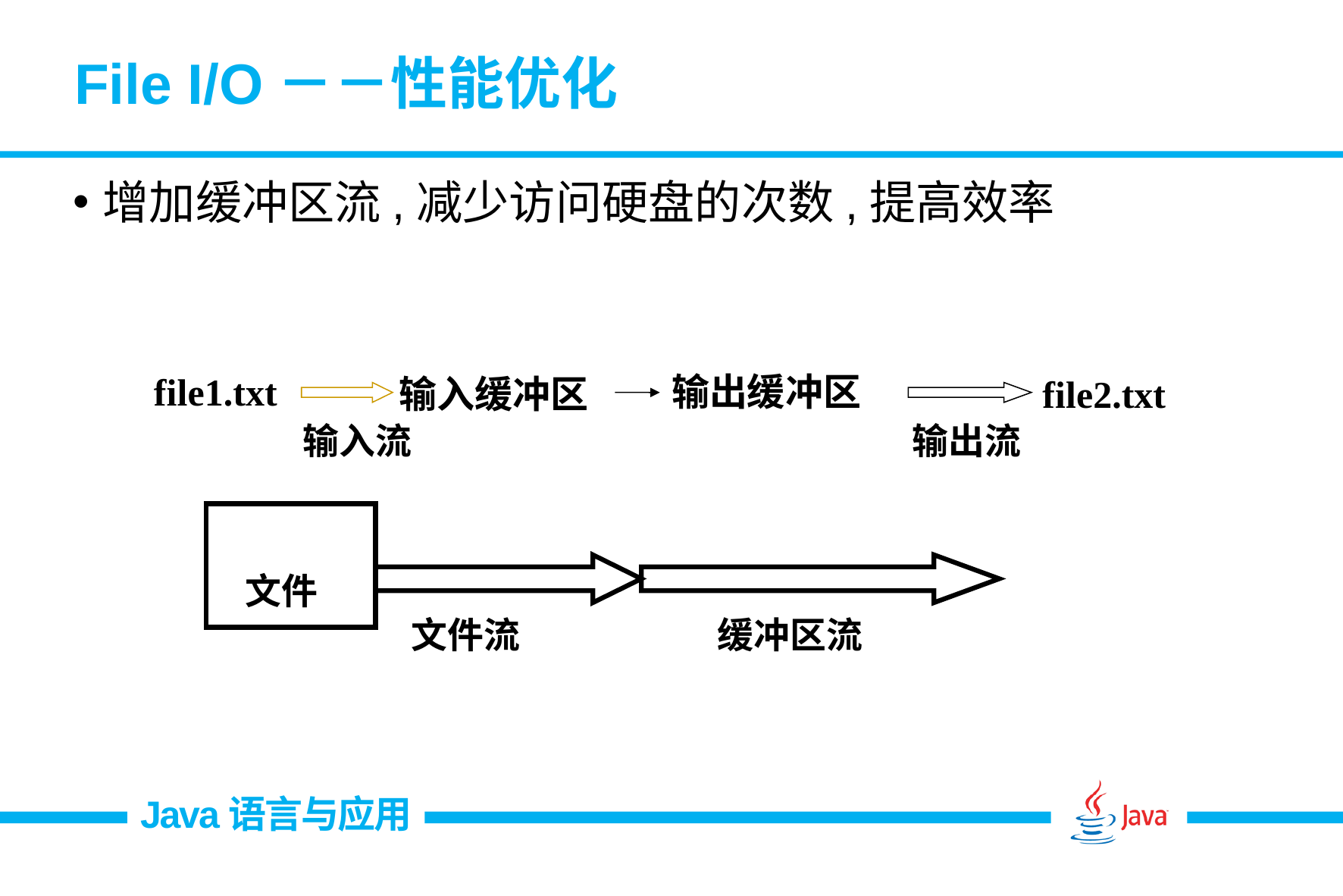

# File I/O－－性能优化
增加缓冲区流,减少访问硬盘的次数,提高效率
file1.txt
输出缓冲区
输入缓冲区
file2.txt

输入流
输出流

文件
文件流
缓冲区流
29